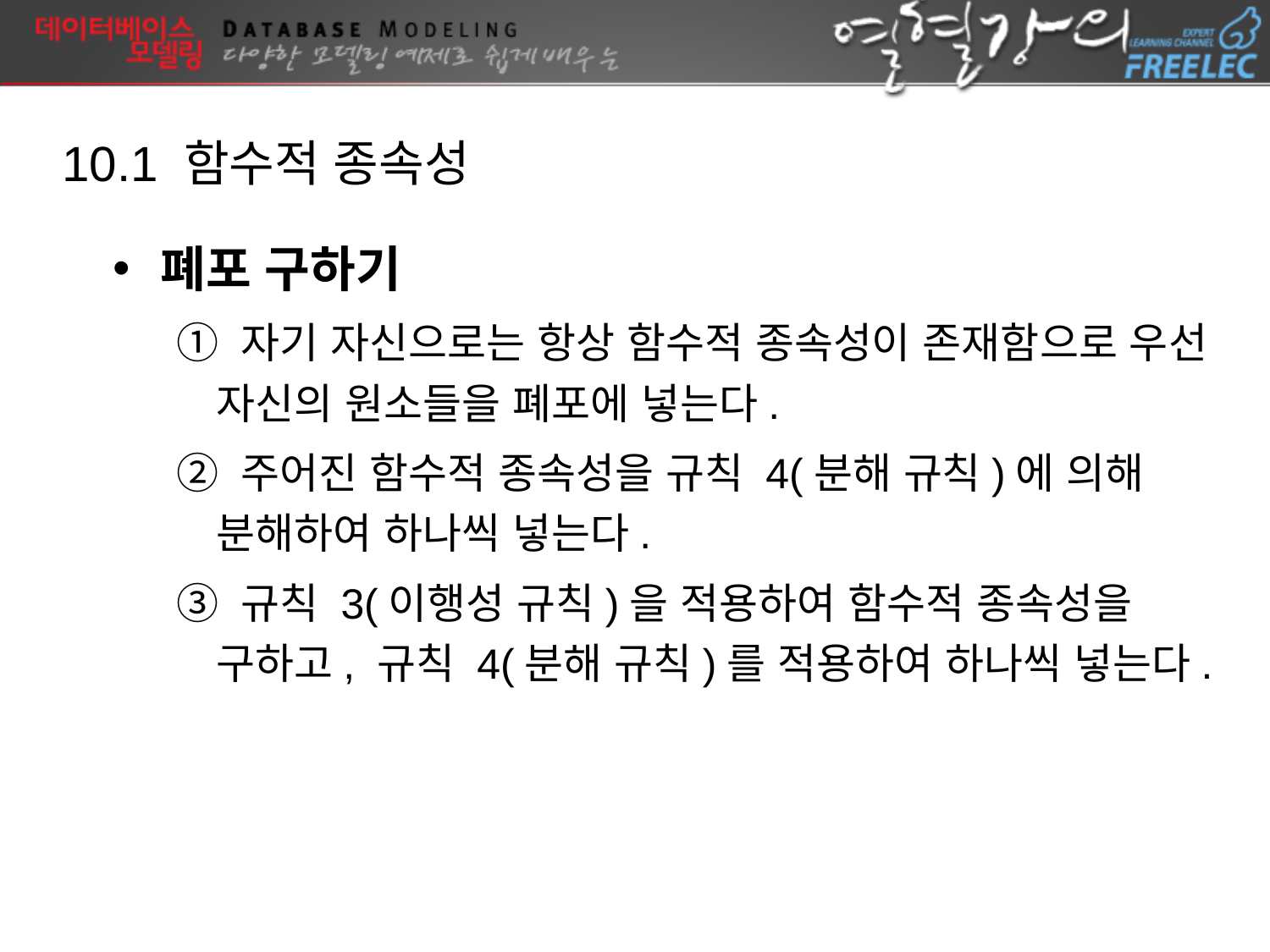

10.1 함수적 종속성
폐포 구하기
① 자기 자신으로는 항상 함수적 종속성이 존재함으로 우선 자신의 원소들을 폐포에 넣는다.
② 주어진 함수적 종속성을 규칙 4(분해 규칙)에 의해 분해하여 하나씩 넣는다.
③ 규칙 3(이행성 규칙)을 적용하여 함수적 종속성을 구하고, 규칙 4(분해 규칙)를 적용하여 하나씩 넣는다.